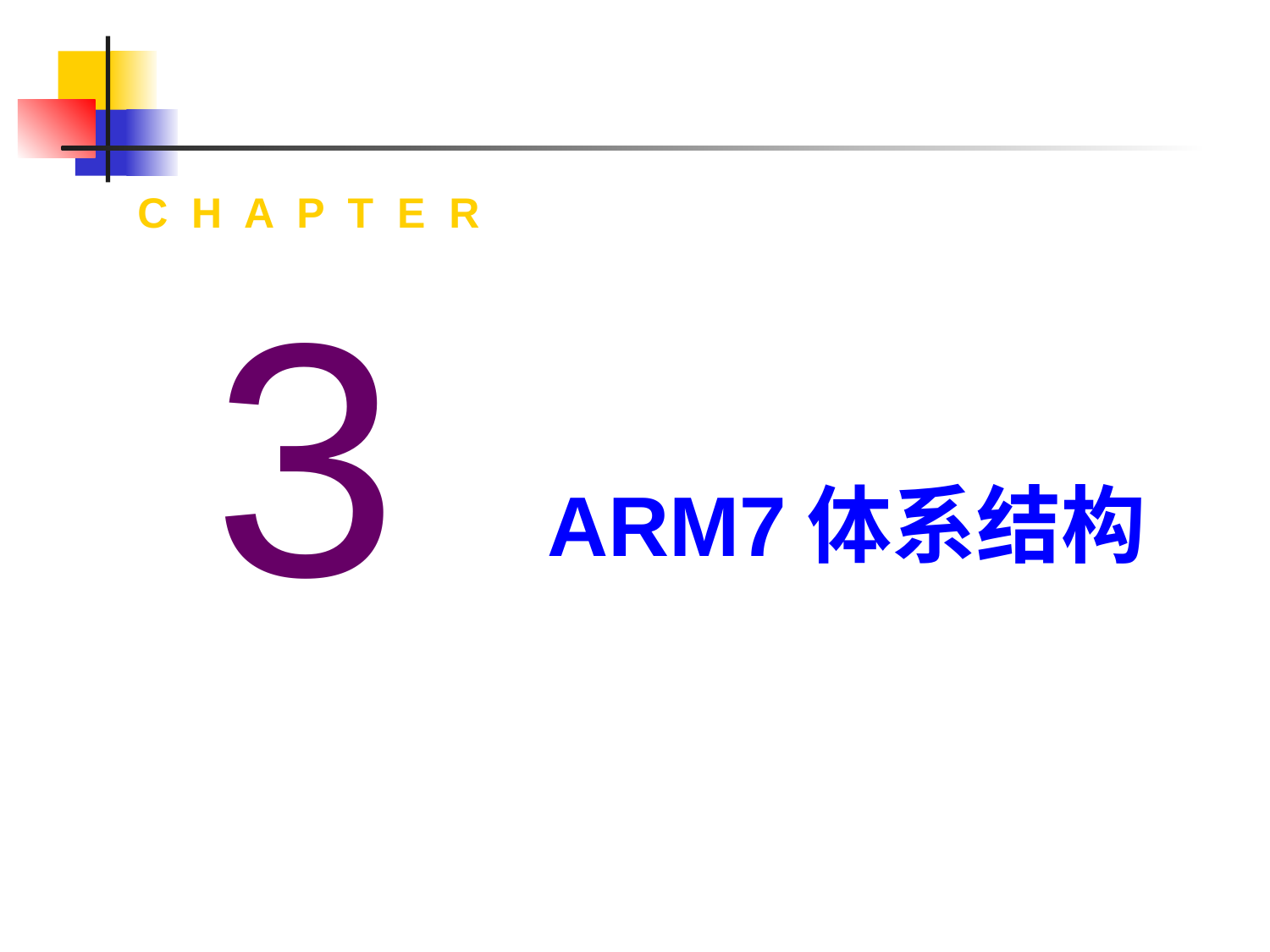

C  H  A  P  T  E  R
3
ARM7体系结构